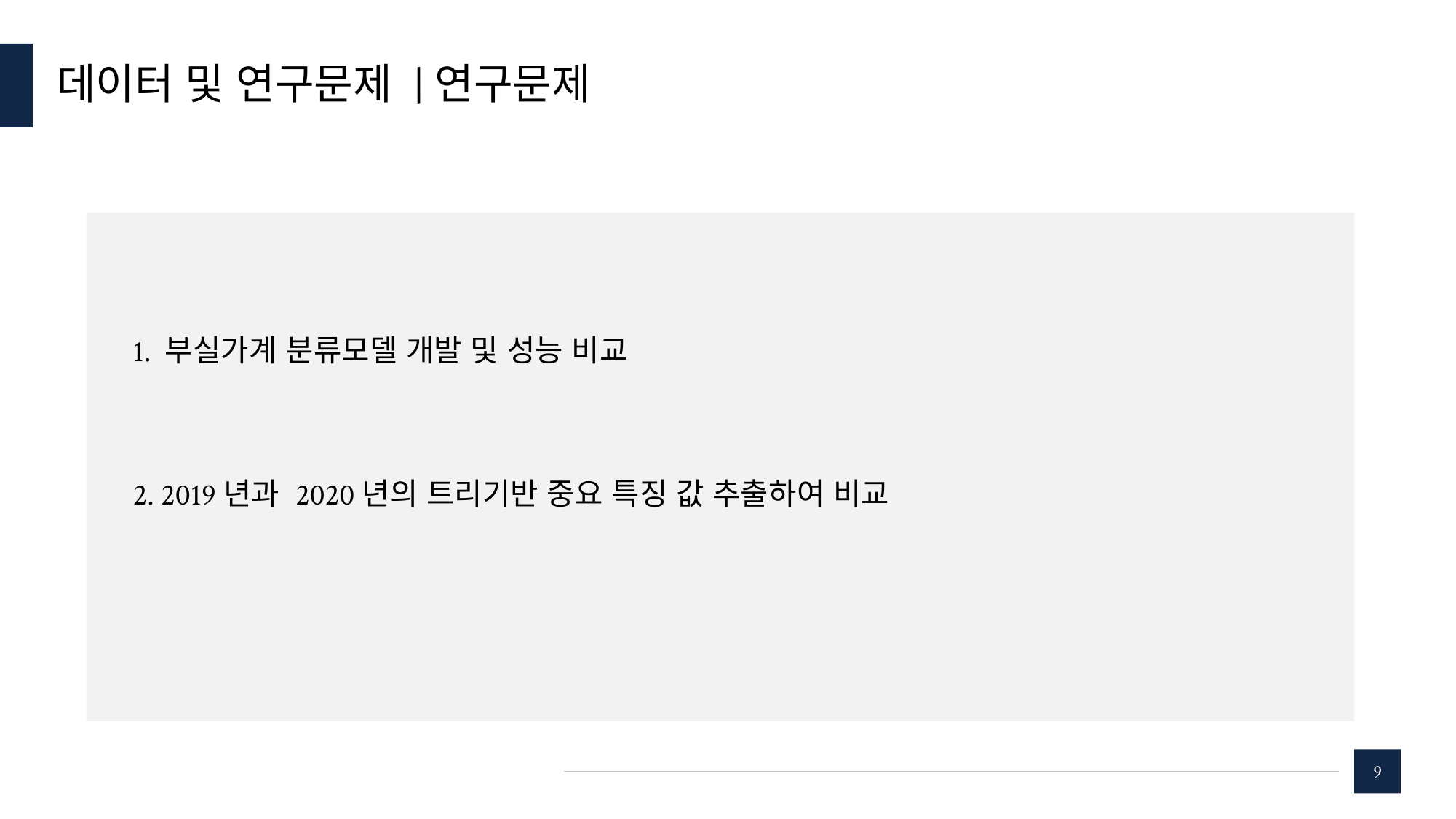

# 데이터 및 연구문제 |연구문제

1. 부실가계 분류모델 개발 및 성능 비교

2. 2019년과 2020년의 트리기반 중요 특징 값 추출하여 비교

9